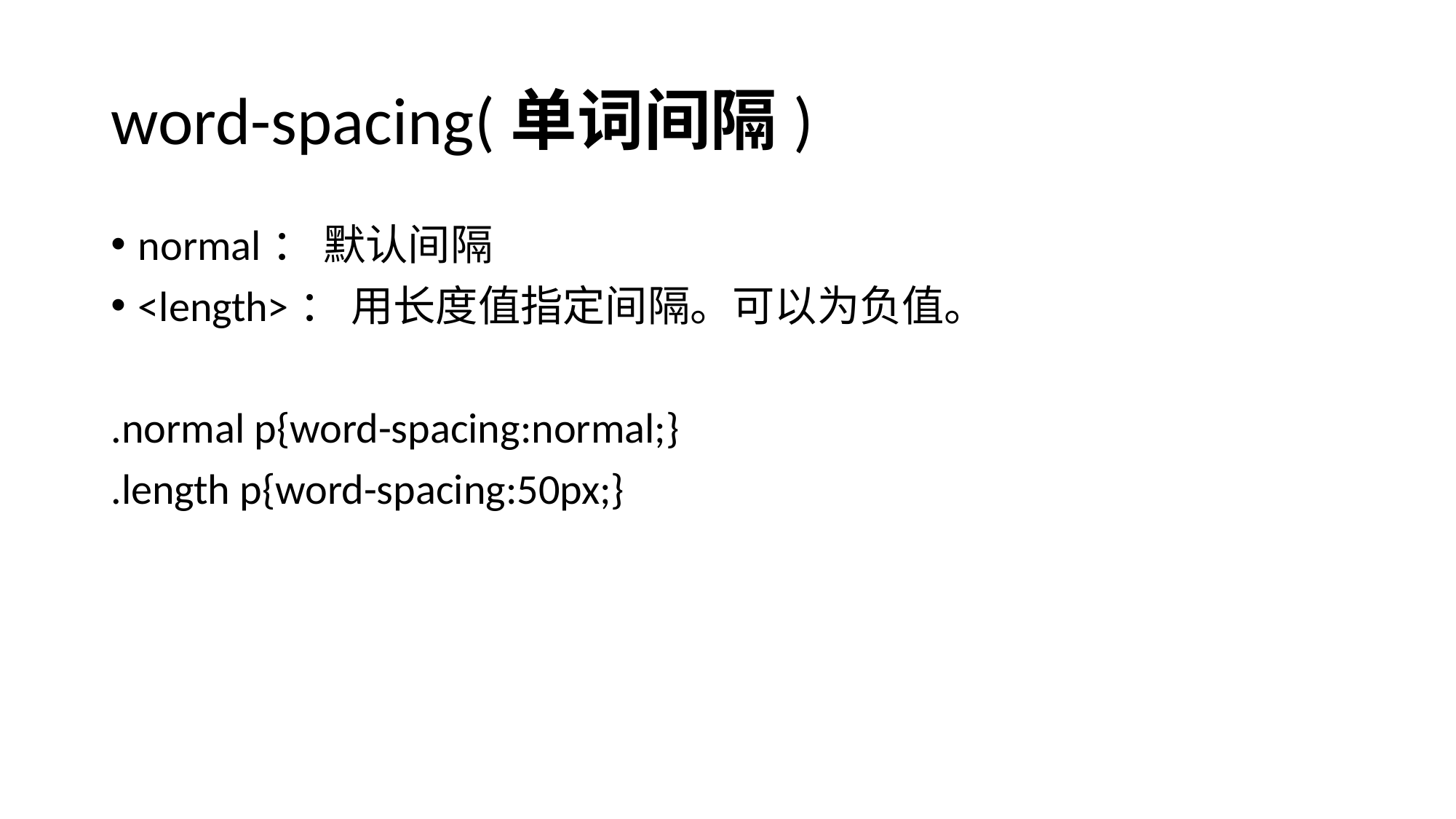

# word-spacing(单词间隔)
normal： 默认间隔
<length>： 用长度值指定间隔。可以为负值。

.normal p{word-spacing:normal;}
.length p{word-spacing:50px;}